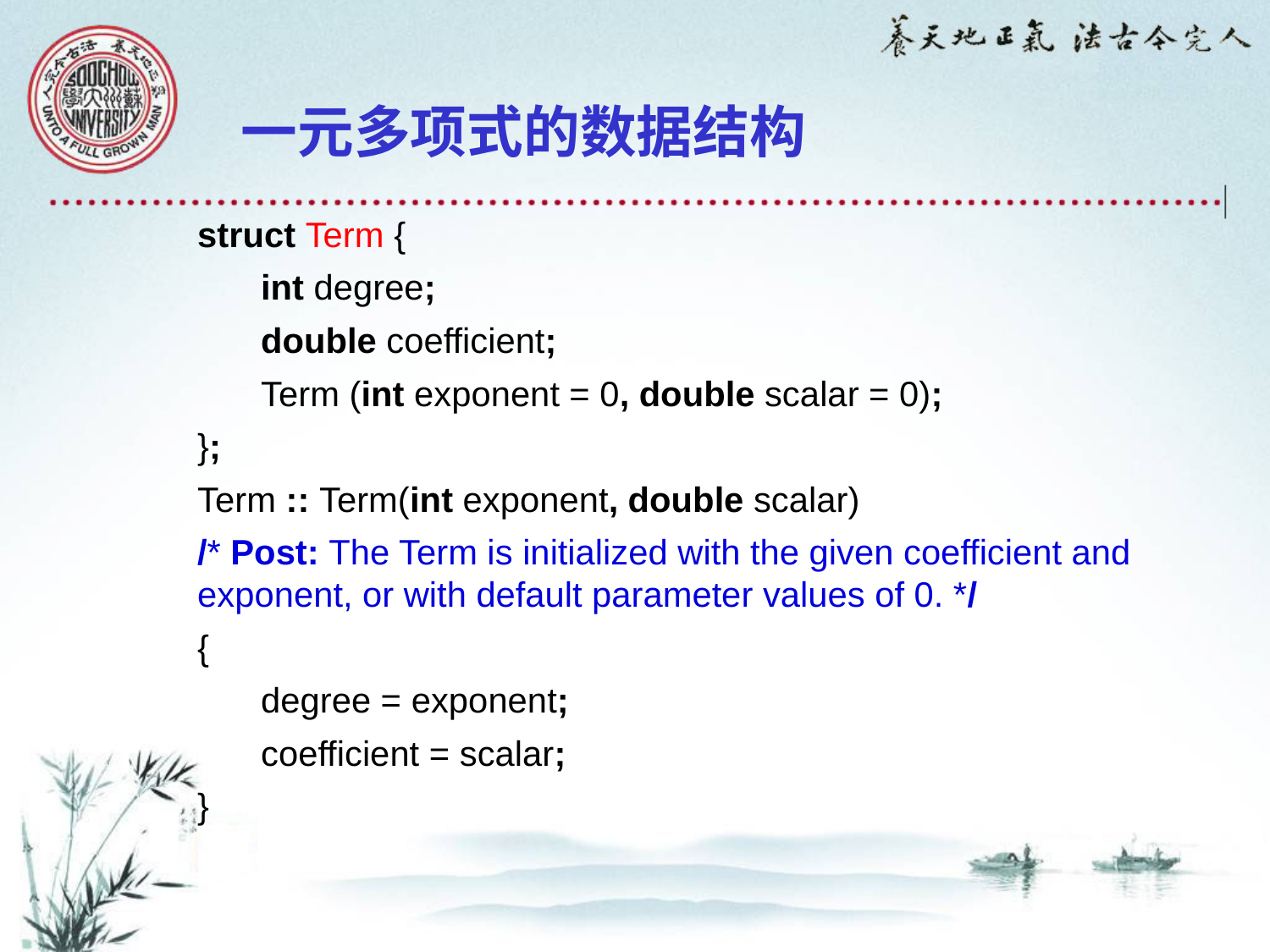

一元多项式的数据结构

struct Term {
int degree;
double coefficient;
Term (int exponent = 0, double scalar = 0);
};
Term :: Term(int exponent, double scalar)
/* Post: The Term is initialized with the given coefficient and exponent, or with default parameter values of 0. */
{
degree = exponent;
coefficient = scalar;
}